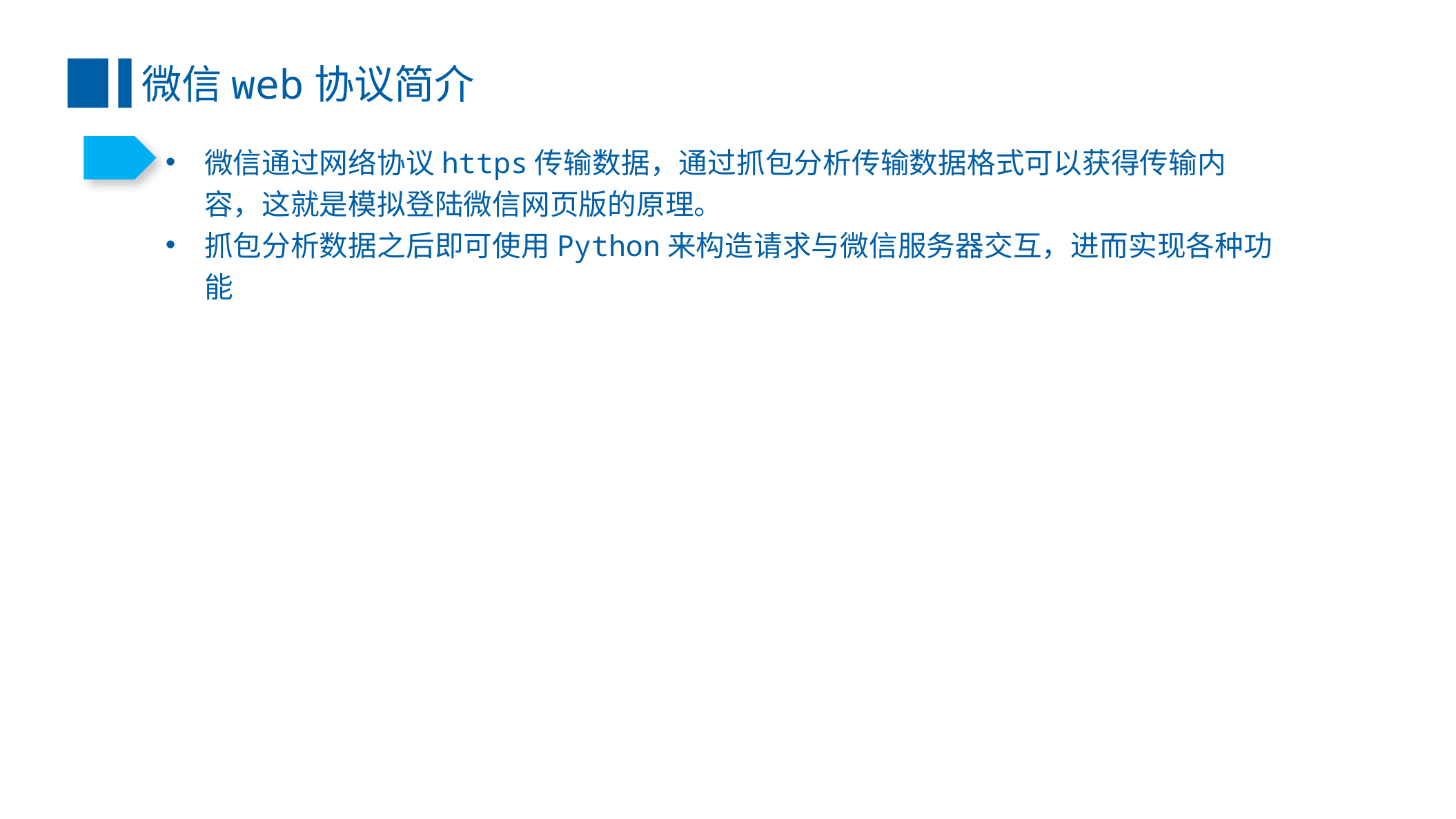

微信web协议简介

微信通过网络协议https传输数据，通过抓包分析传输数据格式可以获得传输内容，这就是模拟登陆微信网页版的原理。
抓包分析数据之后即可使用Python来构造请求与微信服务器交互，进而实现各种功能